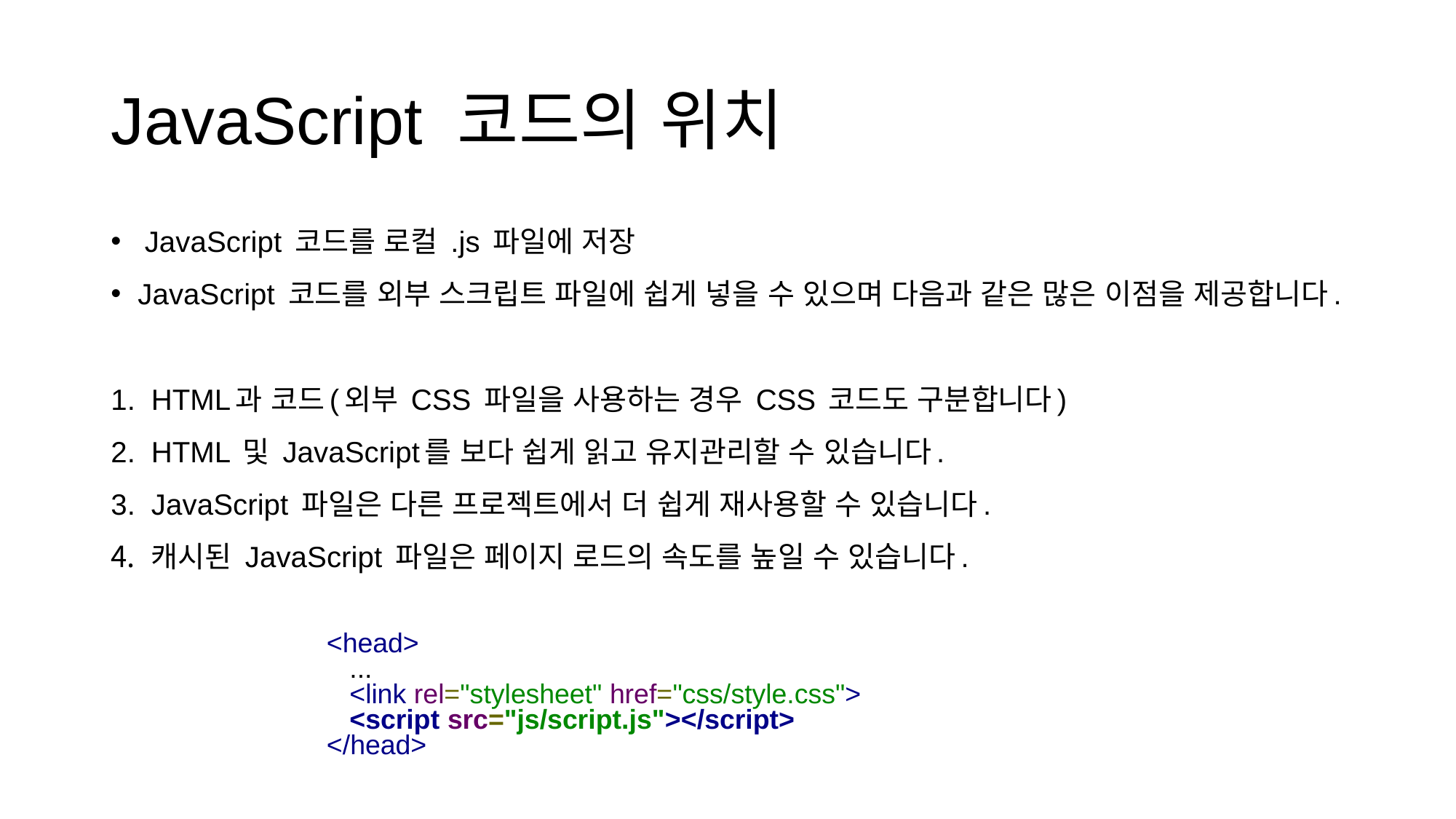

# JavaScript 코드의 위치
JavaScript 코드를 로컬 .js 파일에 저장
JavaScript 코드를 외부 스크립트 파일에 쉽게 넣을 수 있으며 다음과 같은 많은 이점을 제공합니다.

HTML과 코드(외부 CSS 파일을 사용하는 경우 CSS 코드도 구분합니다)
HTML 및 JavaScript를 보다 쉽게 읽고 유지관리할 수 있습니다.
JavaScript 파일은 다른 프로젝트에서 더 쉽게 재사용할 수 있습니다.
캐시된 JavaScript 파일은 페이지 로드의 속도를 높일 수 있습니다.

<head>
   ...
   <link rel="stylesheet" href="css/style.css">
   <script src="js/script.js"></script>
</head>